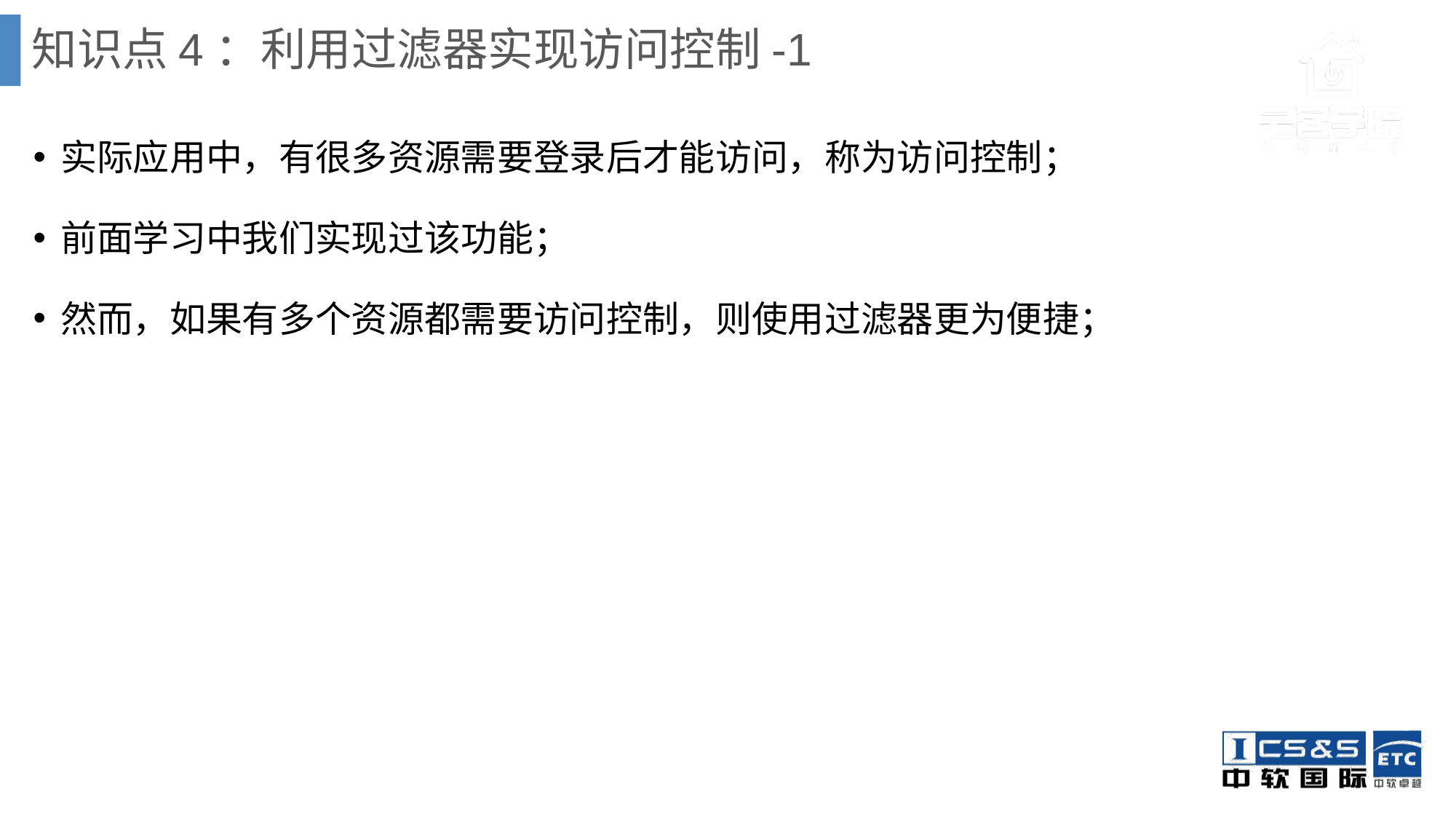

# 知识点4：利用过滤器实现访问控制-1
实际应用中，有很多资源需要登录后才能访问，称为访问控制；
前面学习中我们实现过该功能；
然而，如果有多个资源都需要访问控制，则使用过滤器更为便捷；